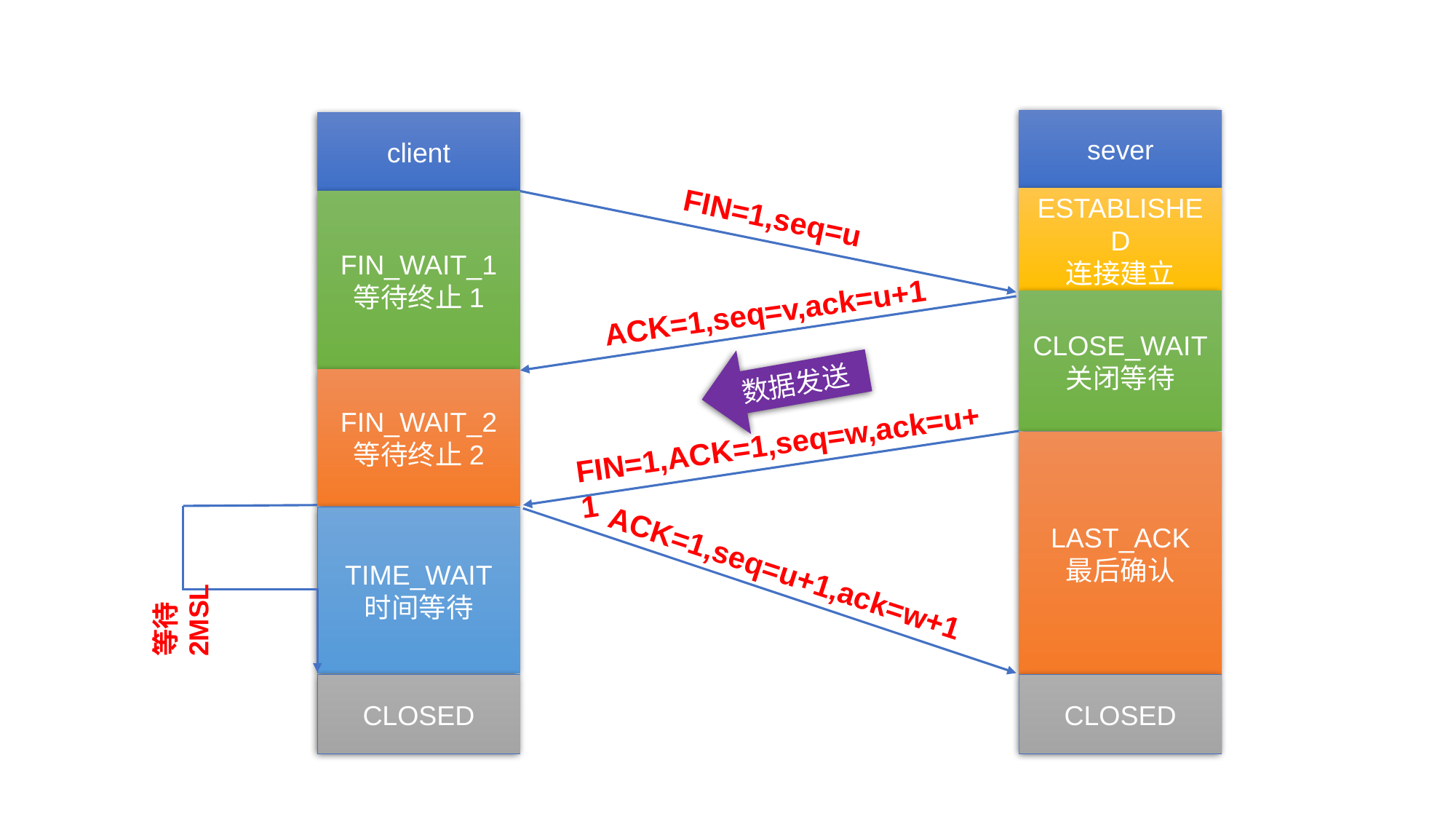

sever
client
ESTABLISHED
连接建立
FIN_WAIT_1
等待终止1
FIN=1,seq=u
ACK=1,seq=v,ack=u+1
CLOSE_WAIT
关闭等待
数据发送
FIN_WAIT_2
等待终止2
FIN=1,ACK=1,seq=w,ack=u+1
LAST_ACK
最后确认
TIME_WAIT
时间等待
ACK=1,seq=u+1,ack=w+1
等待2MSL
CLOSED
CLOSED